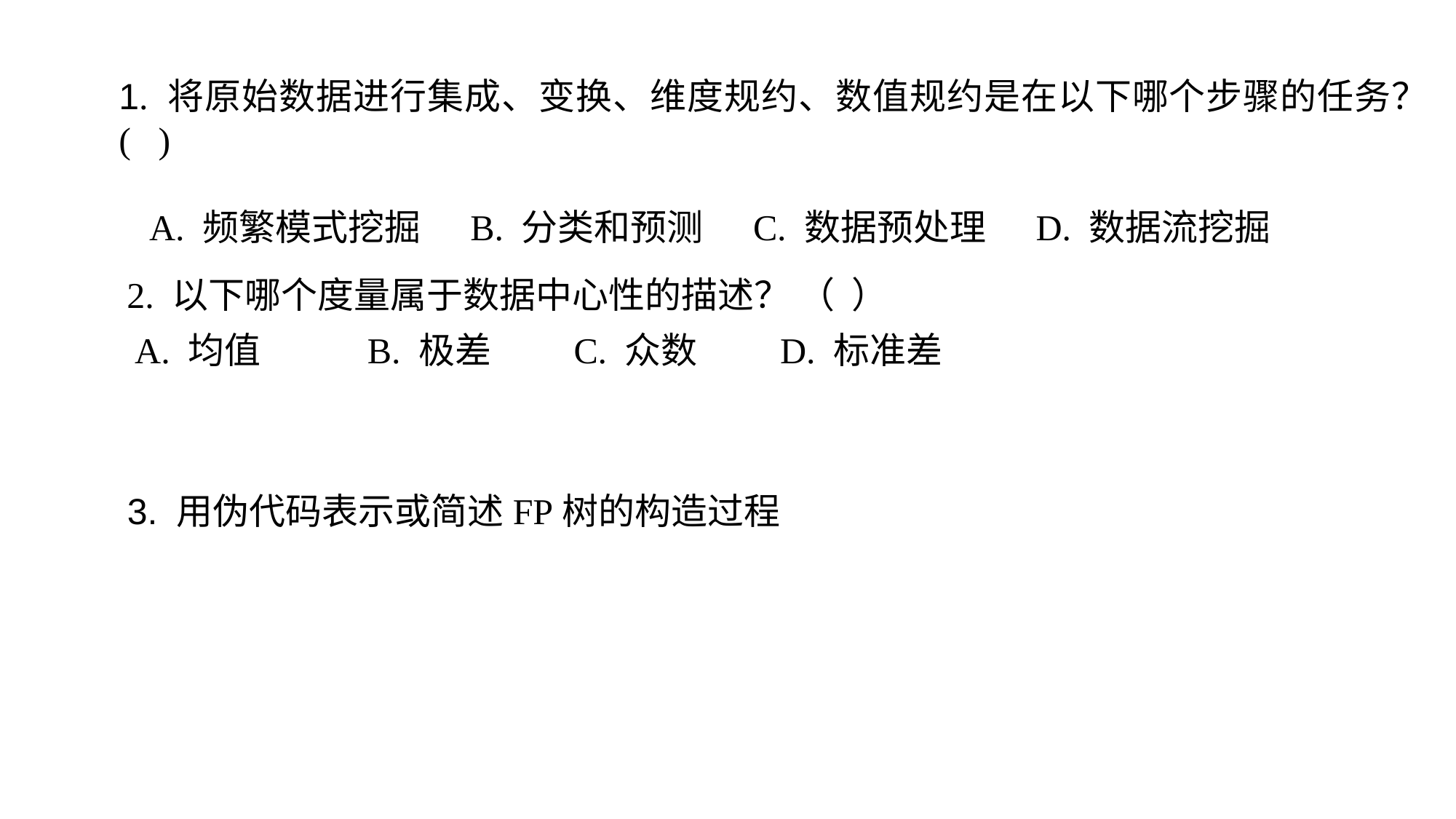

1. 将原始数据进行集成、变换、维度规约、数值规约是在以下哪个步骤的任务？(   )

   A. 频繁模式挖掘     B. 分类和预测     C. 数据预处理     D. 数据流挖掘
2. 以下哪个度量属于数据中心性的描述？ （  ）
A. 均值            B. 极差         C. 众数         D. 标准差
3. 用伪代码表示或简述FP树的构造过程